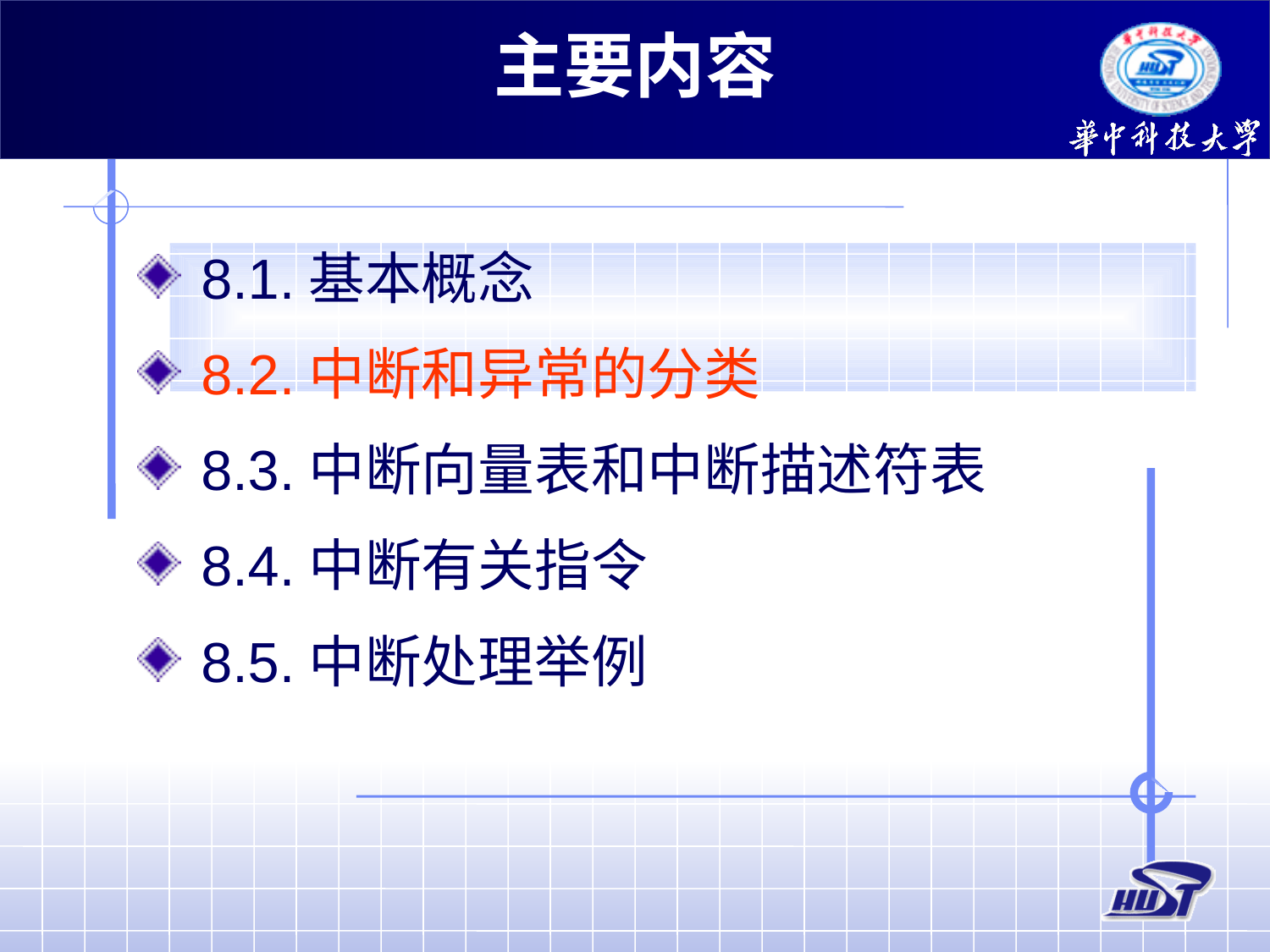

主要内容
 8.1.基本概念
 8.2.中断和异常的分类
 8.3.中断向量表和中断描述符表
 8.4.中断有关指令
 8.5.中断处理举例